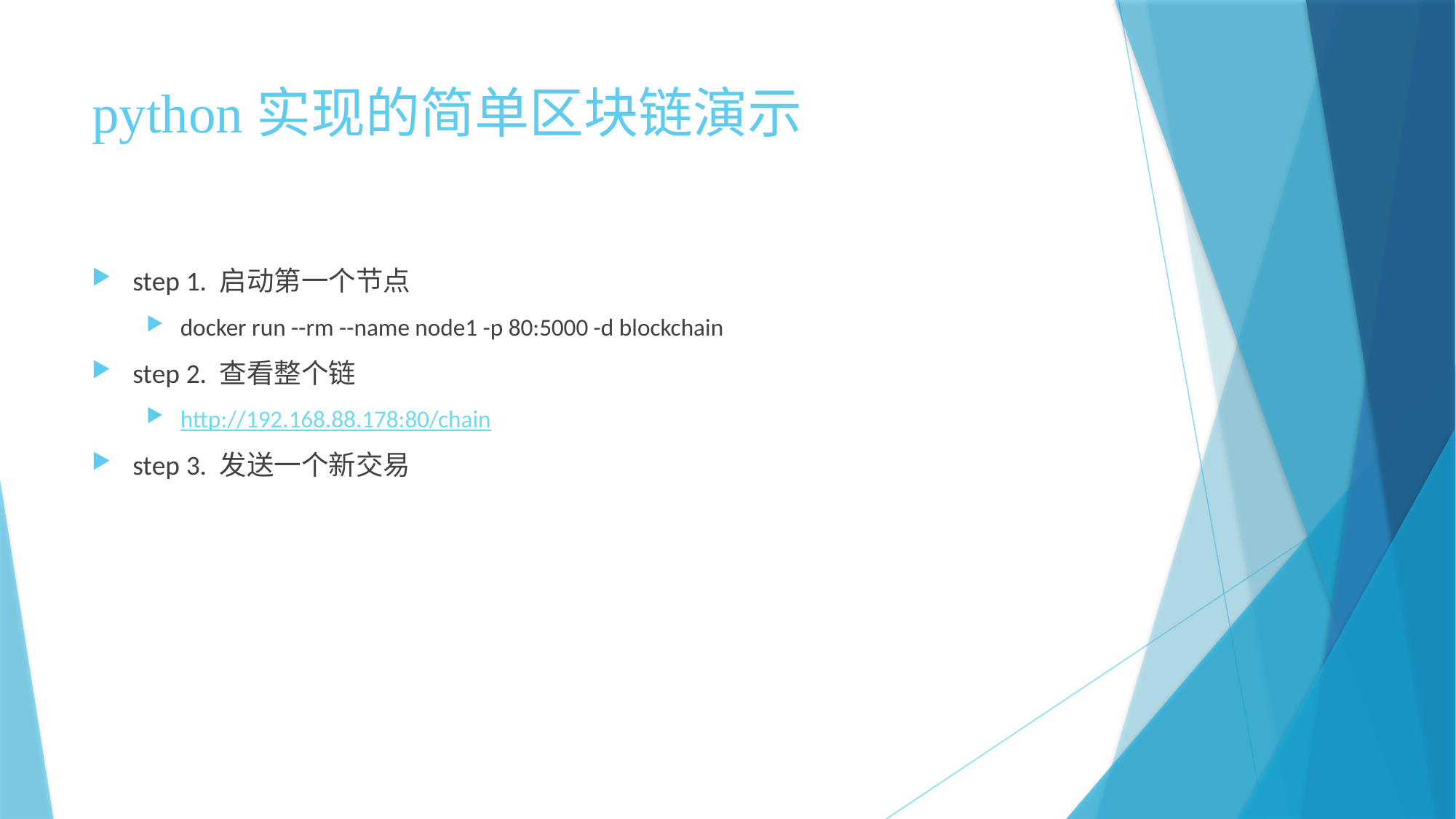

# python实现的简单区块链演示
step 1. 启动第一个节点
docker run --rm --name node1 -p 80:5000 -d blockchain
step 2. 查看整个链
http://192.168.88.178:80/chain
step 3. 发送一个新交易